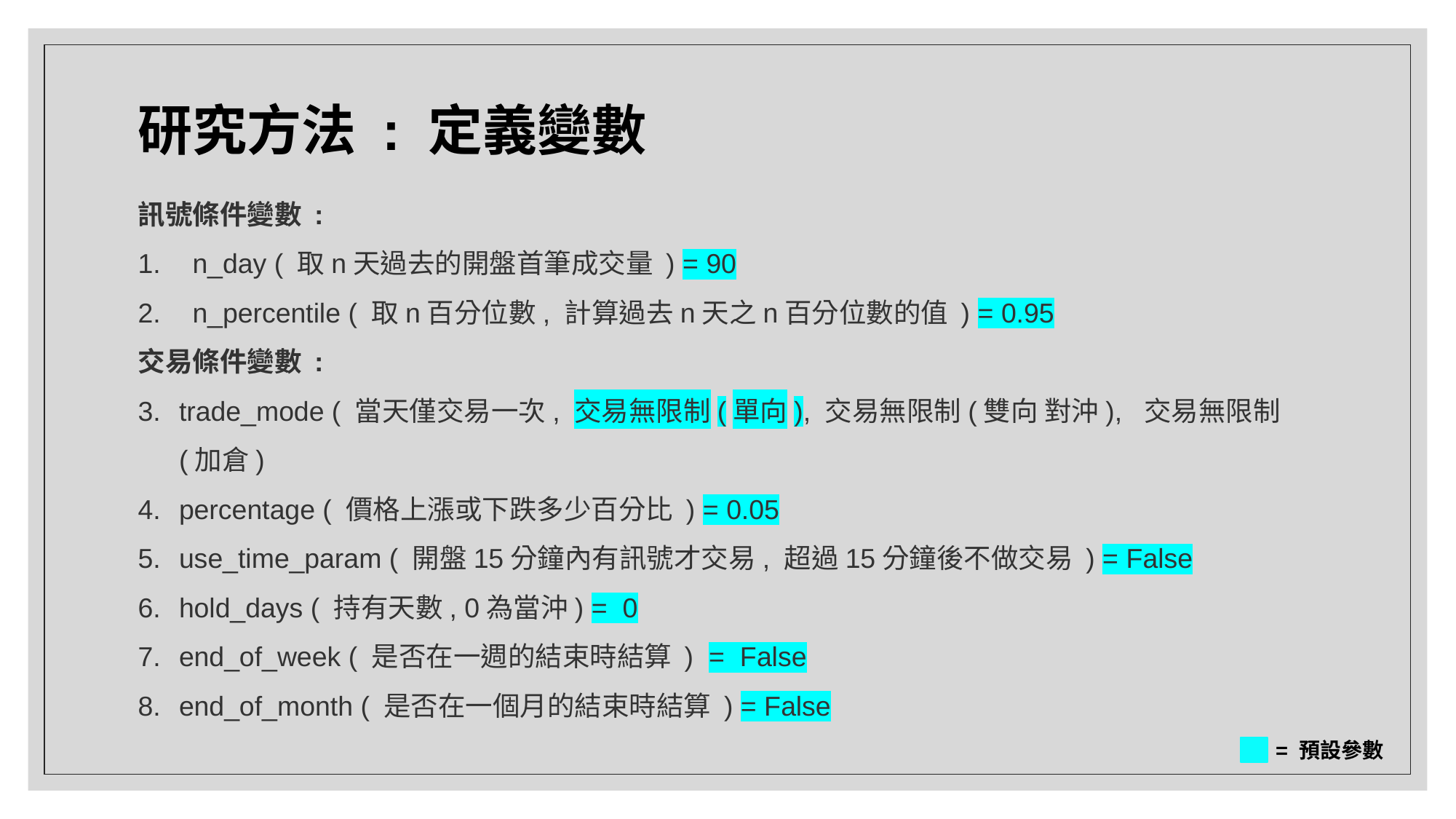

# 研究方法 : 定義變數
訊號條件變數 :
n_day ( 取n天過去的開盤首筆成交量 ) = 90
n_percentile ( 取n百分位數, 計算過去n天之n百分位數的值 ) = 0.95
交易條件變數 :
trade_mode ( 當天僅交易一次, 交易無限制(單向), 交易無限制(雙向 對沖),  交易無限制(加倉)
percentage ( 價格上漲或下跌多少百分比 ) = 0.05
use_time_param ( 開盤15分鐘內有訊號才交易, 超過15分鐘後不做交易 ) = False
hold_days ( 持有天數, 0為當沖) =  0
end_of_week ( 是否在一週的結束時結算 )  =  False
end_of_month ( 是否在一個月的結束時結算 ) = False
= 預設參數